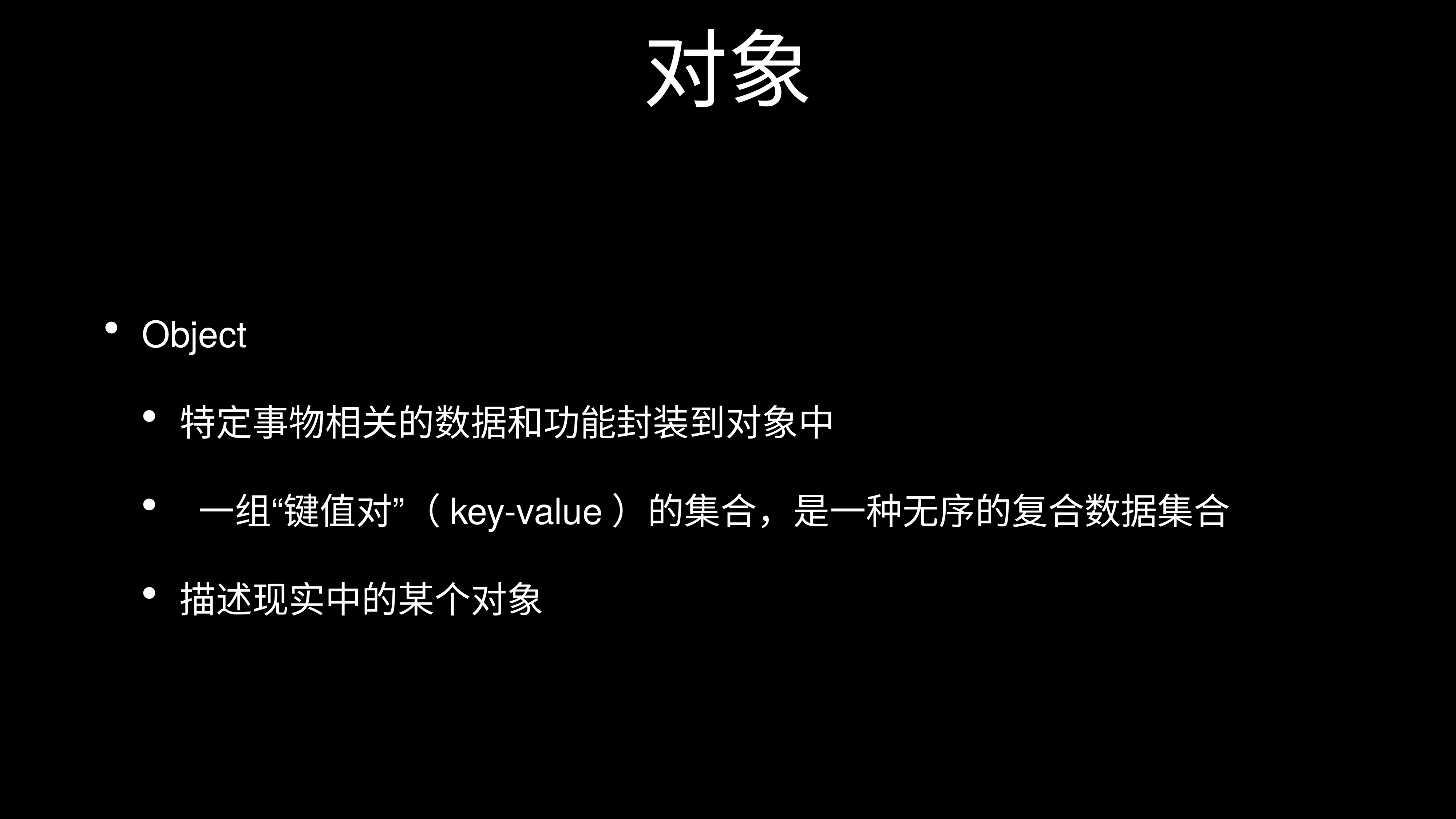

# 对象
Object
特定事物相关的数据和功能封装到对象中
 一组“键值对”（key-value）的集合，是一种无序的复合数据集合
描述现实中的某个对象